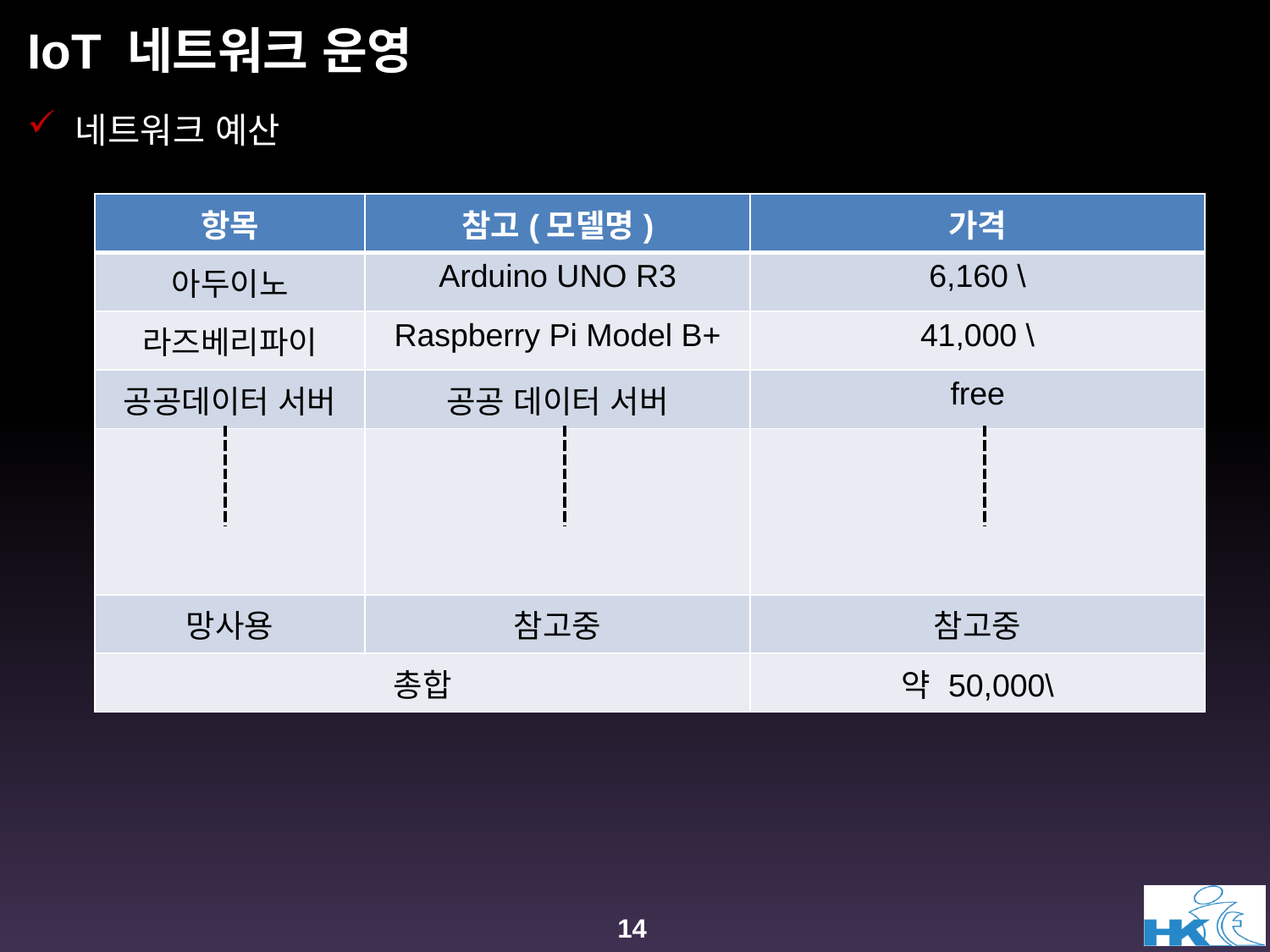

# IoT 네트워크 운영
네트워크 예산
| 항목 | 참고(모델명) | 가격 |
| --- | --- | --- |
| 아두이노 | Arduino UNO R3 | 6,160 \ |
| 라즈베리파이 | Raspberry Pi Model B+ | 41,000 \ |
| 공공데이터 서버 | 공공 데이터 서버 | free |
|  |  |  |
| 망사용 | 참고중 | 참고중 |
| 총합 |  | 약 50,000\ |
14